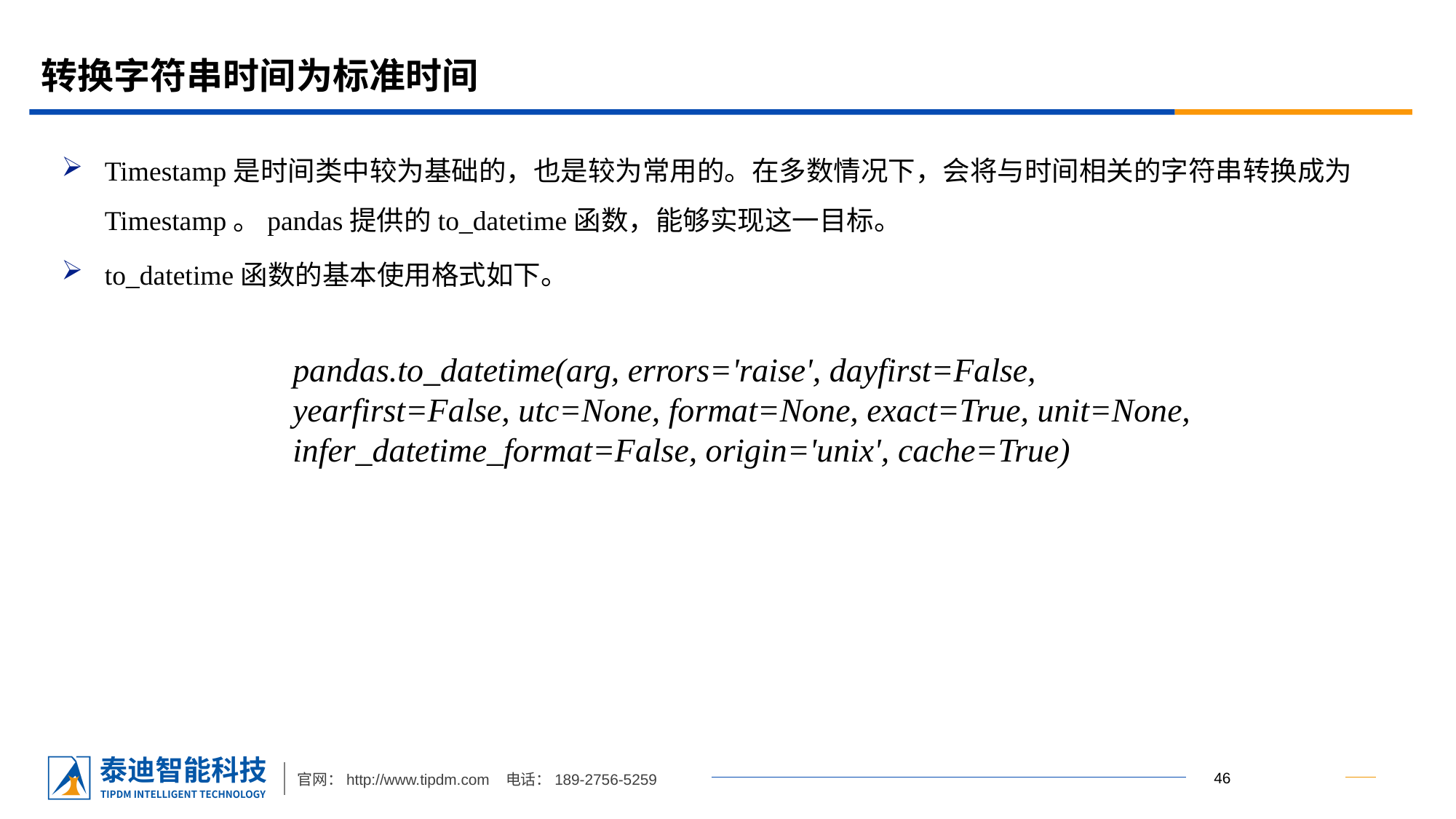

# 转换字符串时间为标准时间
Timestamp是时间类中较为基础的，也是较为常用的。在多数情况下，会将与时间相关的字符串转换成为Timestamp。pandas提供的to_datetime函数，能够实现这一目标。
to_datetime函数的基本使用格式如下。

pandas.to_datetime(arg, errors='raise', dayfirst=False, yearfirst=False, utc=None, format=None, exact=True, unit=None, infer_datetime_format=False, origin='unix', cache=True)